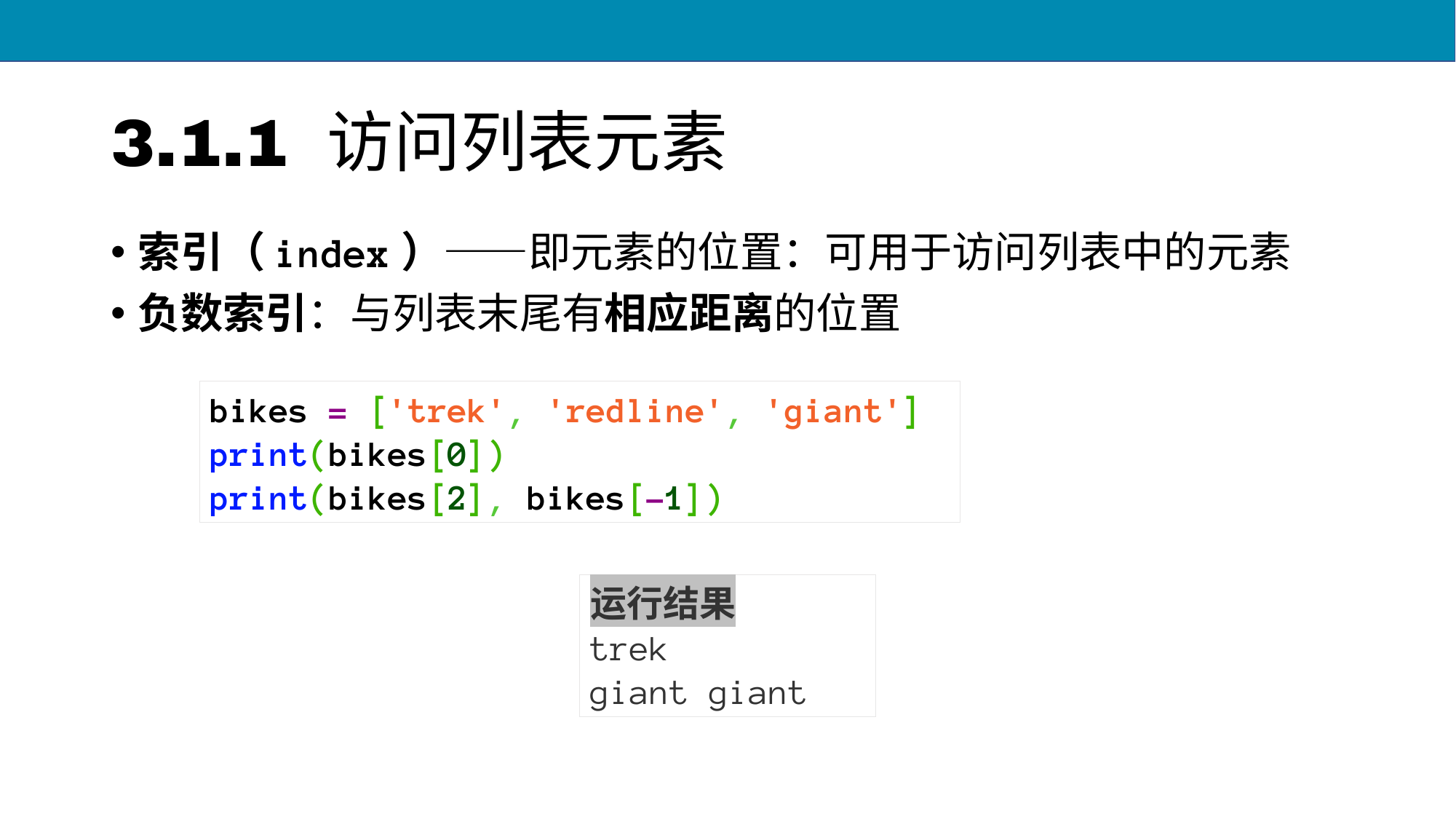

# 3.1.1 访问列表元素
索引（index）——即元素的位置：可用于访问列表中的元素
负数索引：与列表末尾有相应距离的位置

bikes = ['trek', 'redline', 'giant']
print(bikes[0])
print(bikes[2], bikes[-1])
运行结果
trek
giant giant